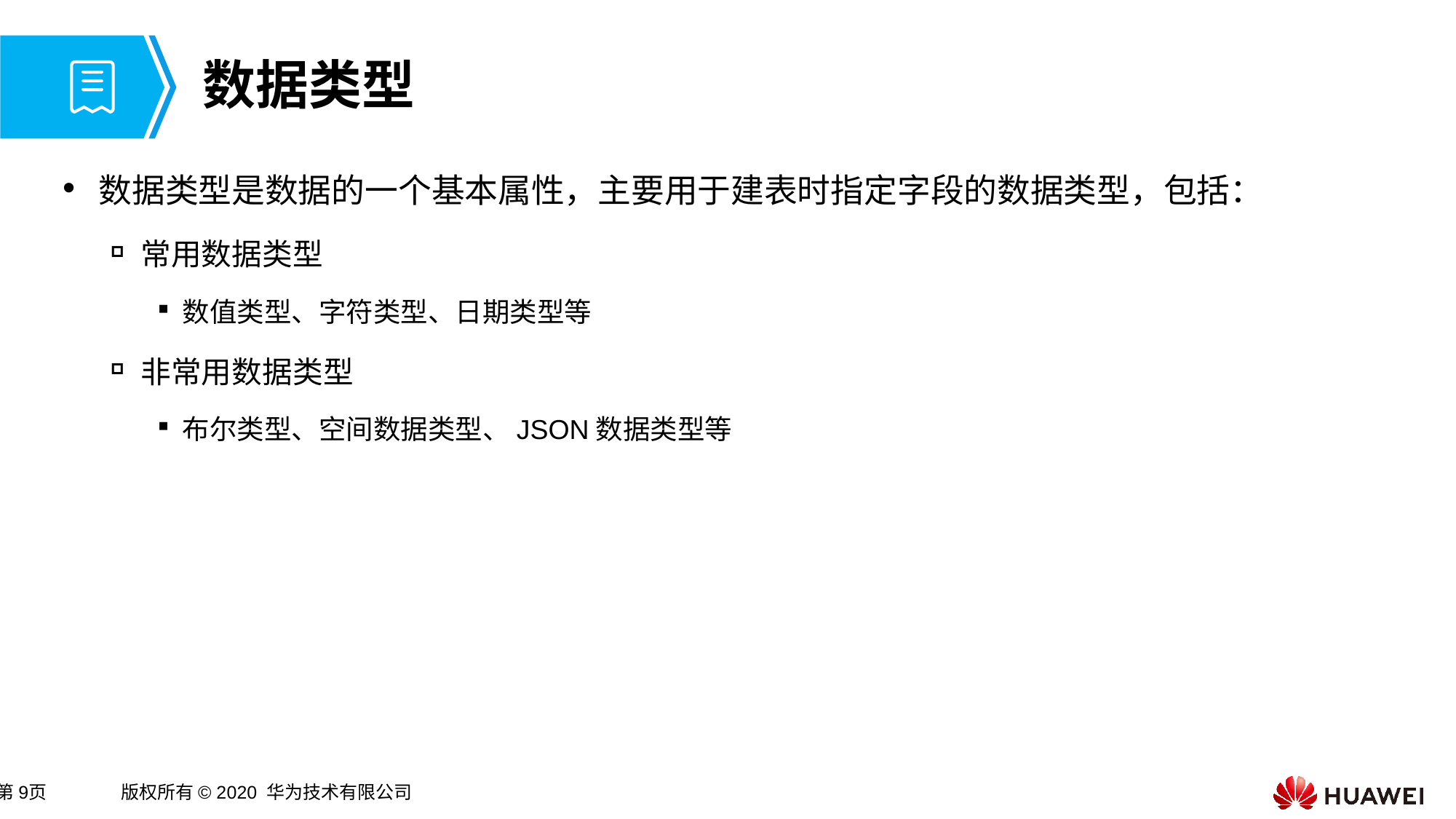

# 数据类型
数据类型是数据的一个基本属性，主要用于建表时指定字段的数据类型，包括：
常用数据类型
数值类型、字符类型、日期类型等
非常用数据类型
布尔类型、空间数据类型、JSON数据类型等